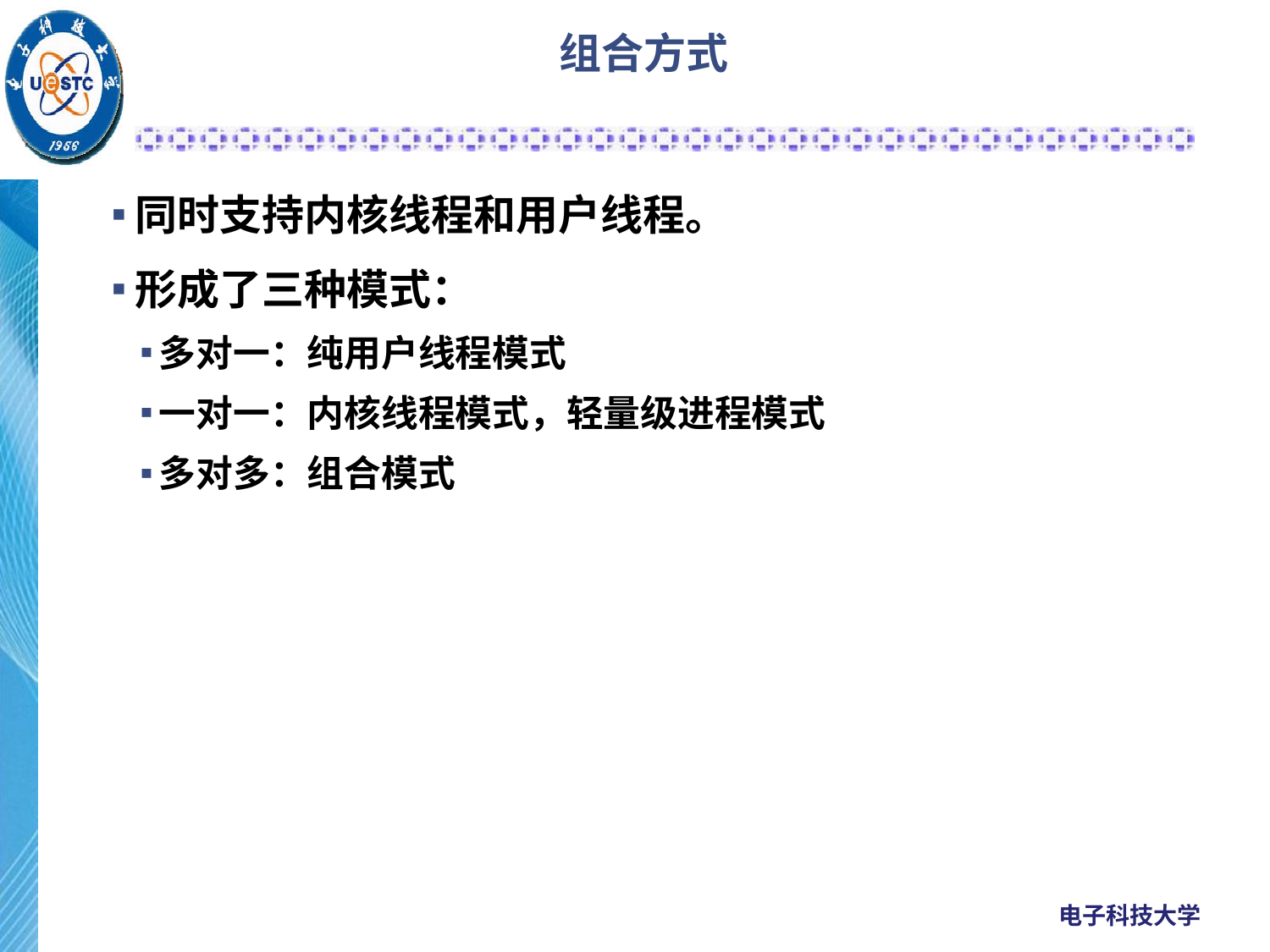

# 组合方式
同时支持内核线程和用户线程。
形成了三种模式：
多对一：纯用户线程模式
一对一：内核线程模式，轻量级进程模式
多对多：组合模式